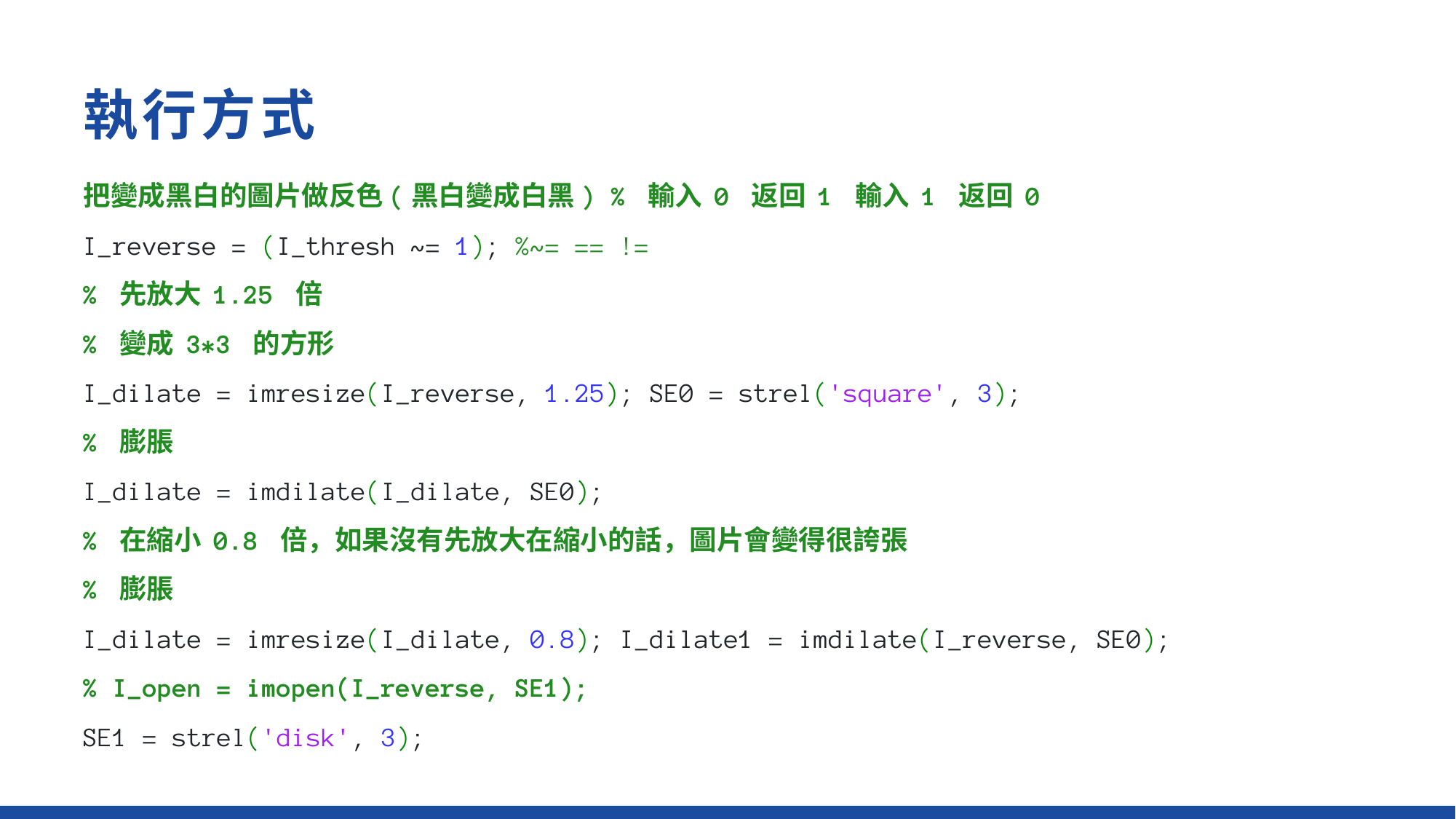

# 執行方式
把變成黑白的圖片做反色(黑白變成白黑) % 輸入 0 返回 1 輸入 1 返回 0
I_reverse = (I_thresh ~= 1); %~= == !=
% 先放大 1.25 倍
% 變成 3*3 的方形
I_dilate = imresize(I_reverse, 1.25); SE0 = strel('square', 3);
% 膨脹
I_dilate = imdilate(I_dilate, SE0);
% 在縮小 0.8 倍，如果沒有先放大在縮小的話，圖片會變得很誇張
% 膨脹
I_dilate = imresize(I_dilate, 0.8); I_dilate1 = imdilate(I_reverse, SE0);
% I_open = imopen(I_reverse, SE1);
SE1 = strel('disk', 3);